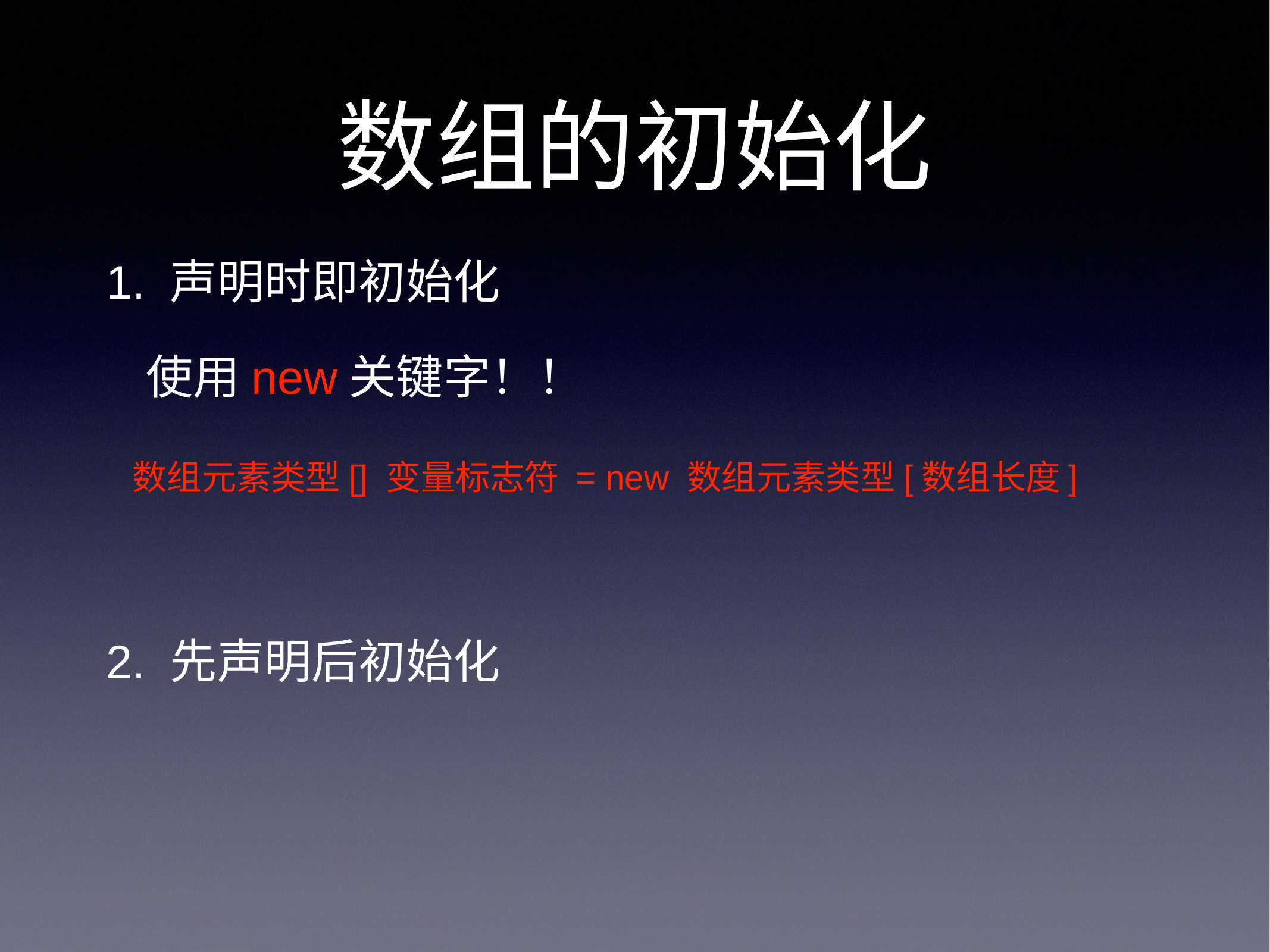

# 数组的初始化
1. 声明时即初始化
使用new关键字！！
数组元素类型[] 变量标志符 = new 数组元素类型[数组长度]
2. 先声明后初始化